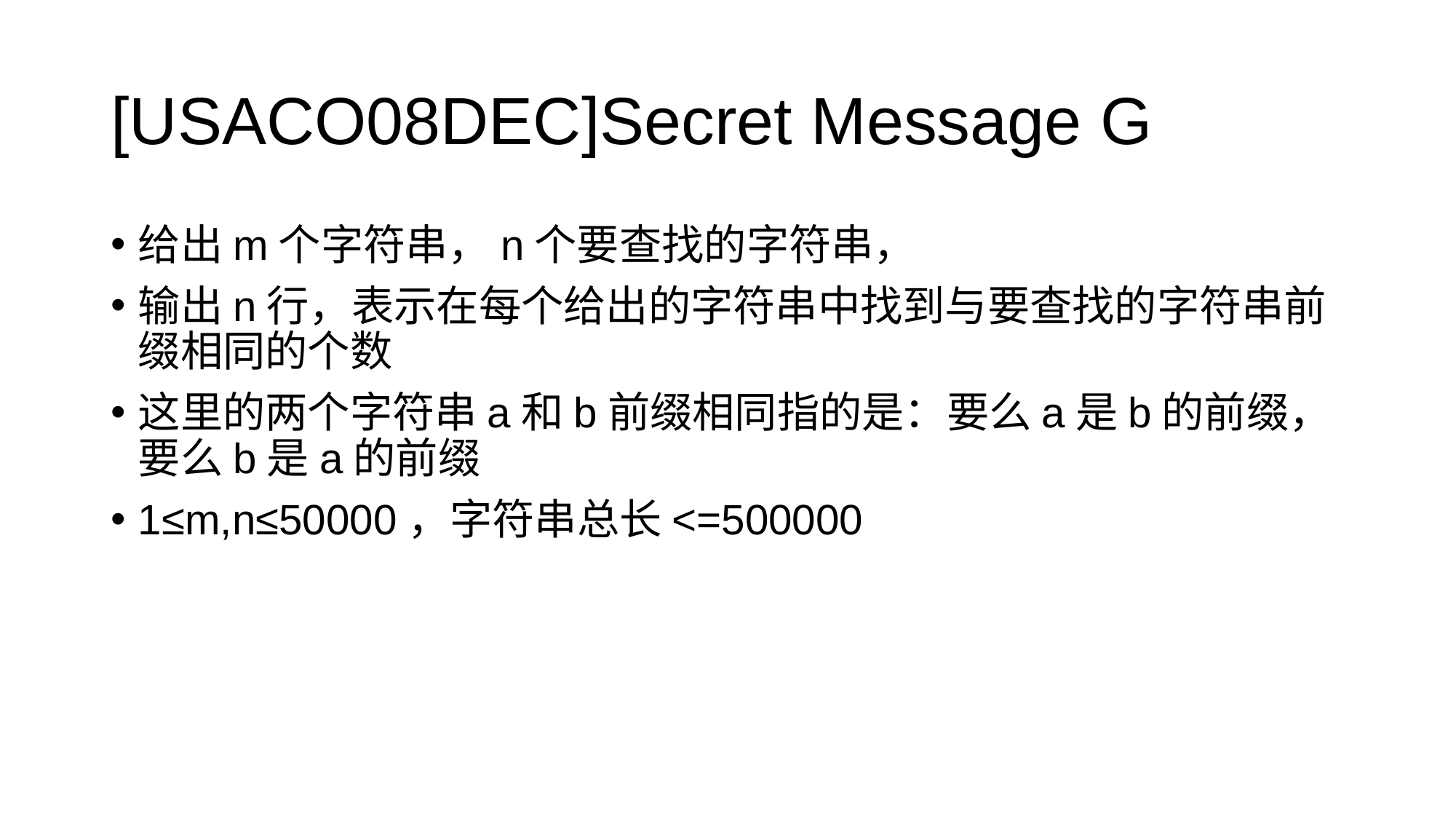

# [USACO08DEC]Secret Message G
给出m个字符串，n个要查找的字符串，
输出n行，表示在每个给出的字符串中找到与要查找的字符串前缀相同的个数
这里的两个字符串a和b前缀相同指的是：要么a是b的前缀，要么b是a的前缀
1≤m,n≤50000，字符串总长<=500000